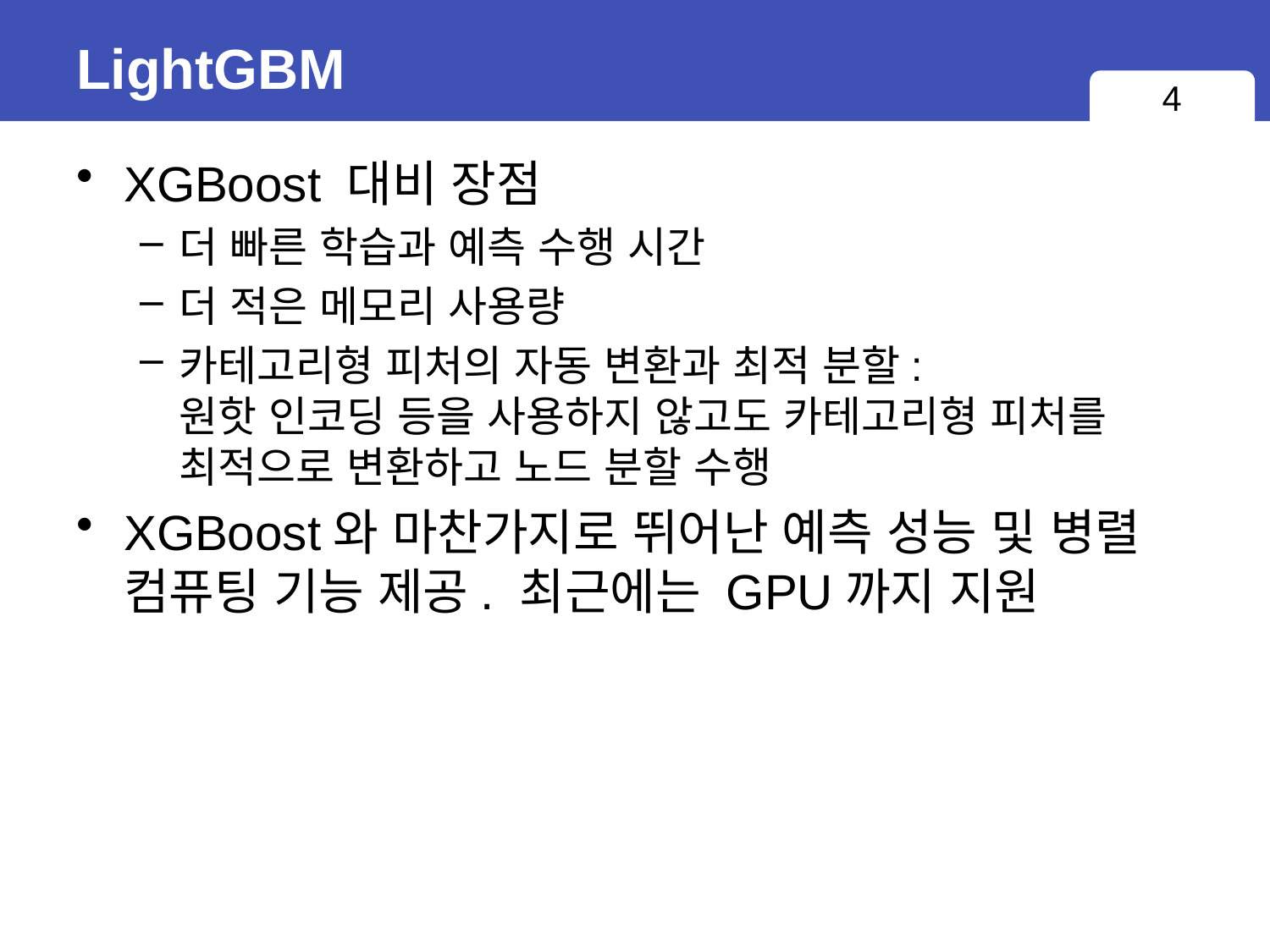

# LightGBM
4
XGBoost 대비 장점
더 빠른 학습과 예측 수행 시간
더 적은 메모리 사용량
카테고리형 피처의 자동 변환과 최적 분할:
원핫 인코딩 등을 사용하지 않고도 카테고리형 피처를 최적으로 변환하고 노드 분할 수행
XGBoost와 마찬가지로 뛰어난 예측 성능 및 병렬 컴퓨팅 기능 제공. 최근에는 GPU까지 지원